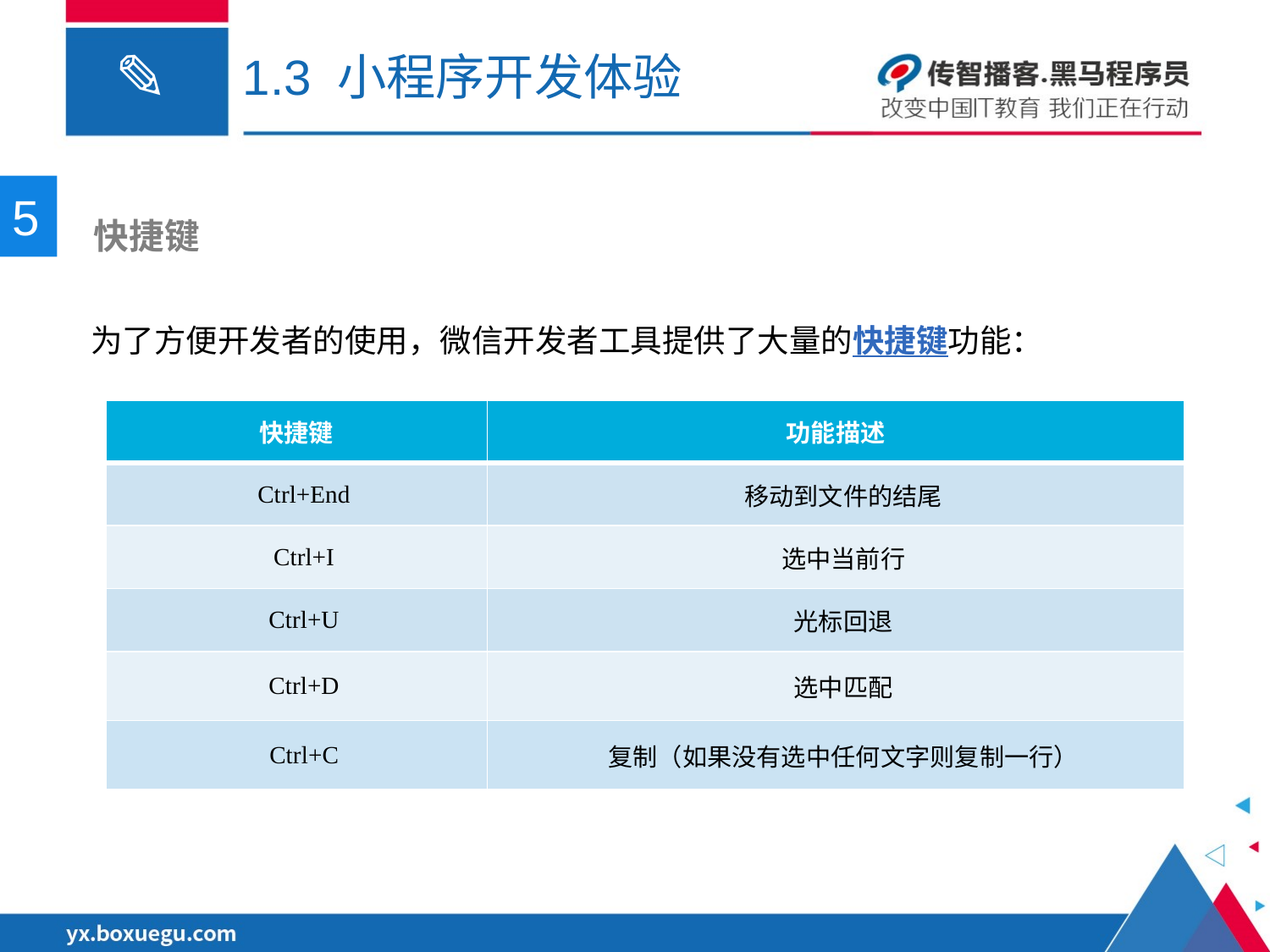

# 1.3 小程序开发体验

5
  快捷键
为了方便开发者的使用，微信开发者工具提供了大量的快捷键功能：
| 快捷键 | 功能描述 |
| --- | --- |
| Ctrl+End | 移动到文件的结尾 |
| Ctrl+I | 选中当前行 |
| Ctrl+U | 光标回退 |
| Ctrl+D | 选中匹配 |
| Ctrl+C | 复制（如果没有选中任何文字则复制一行） |